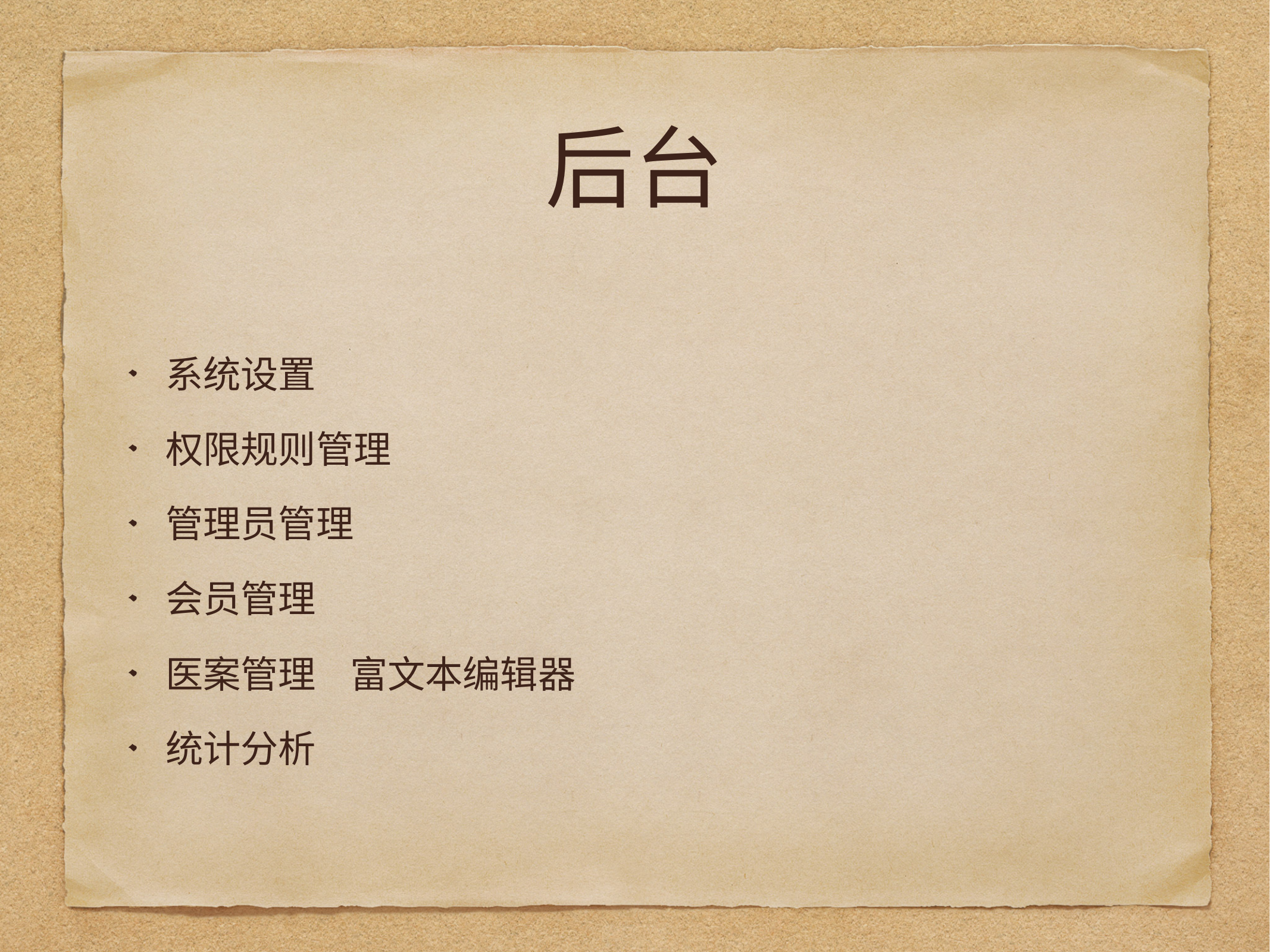

# 后台
系统设置
权限规则管理
管理员管理
会员管理
医案管理    富文本编辑器
统计分析